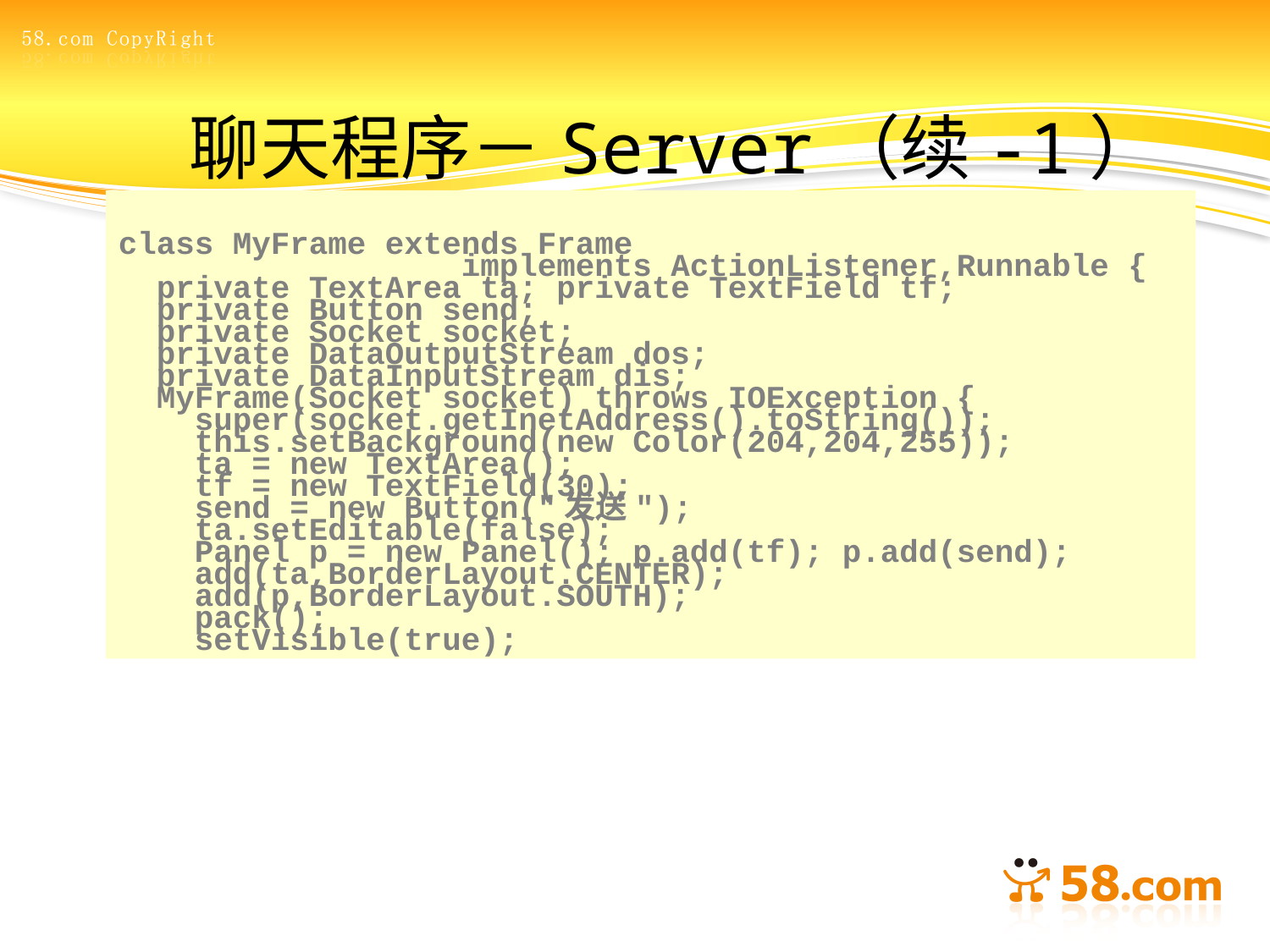

# 聊天程序－Server（续-1）

class MyFrame extends Frame
                  implements ActionListener,Runnable {
  private TextArea ta; private TextField tf;
  private Button send;
  private Socket socket;
  private DataOutputStream dos;
  private DataInputStream dis;
  MyFrame(Socket socket) throws IOException {
    super(socket.getInetAddress().toString());
    this.setBackground(new Color(204,204,255));
    ta = new TextArea();
    tf = new TextField(30);
    send = new Button("发送");
    ta.setEditable(false);
    Panel p = new Panel(); p.add(tf); p.add(send);
    add(ta,BorderLayout.CENTER);
    add(p,BorderLayout.SOUTH);
    pack();
    setVisible(true);